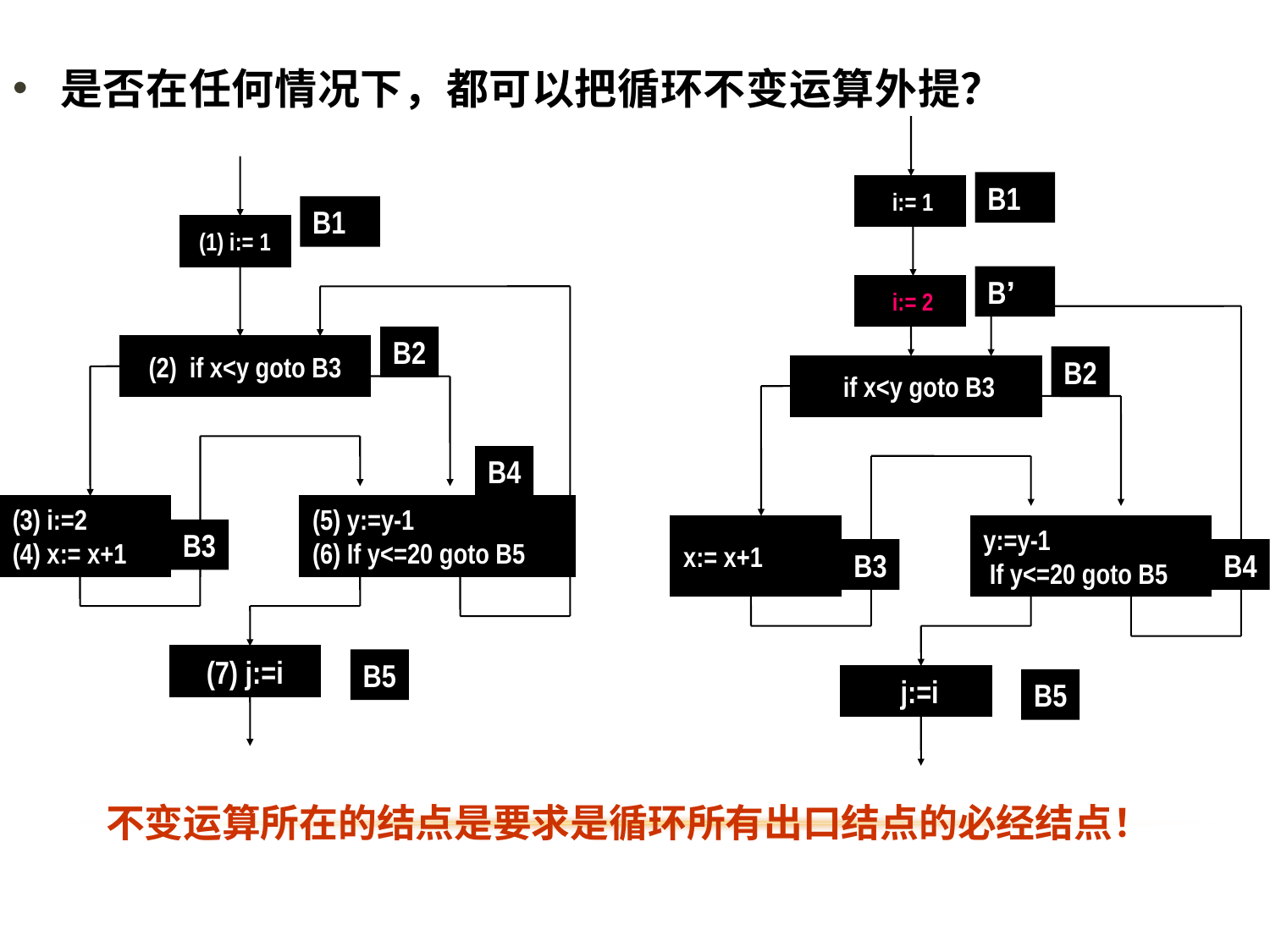

是否在任何情况下，都可以把循环不变运算外提？

B1
 i:= 1

B’
 i:= 2

B2
 if x<y goto B3

y:=y-1
 If y<=20 goto B5
B3
B4

 j:=i
B5

x:= x+1

B1
(1) i:= 1

B2
(2)  if x<y goto B3

B4
(3) i:=2
(4) x:= x+1
(5) y:=y-1
(6) If y<=20 goto B5
B3

(7) j:=i
B5

 不变运算所在的结点是要求是循环所有出口结点的必经结点！